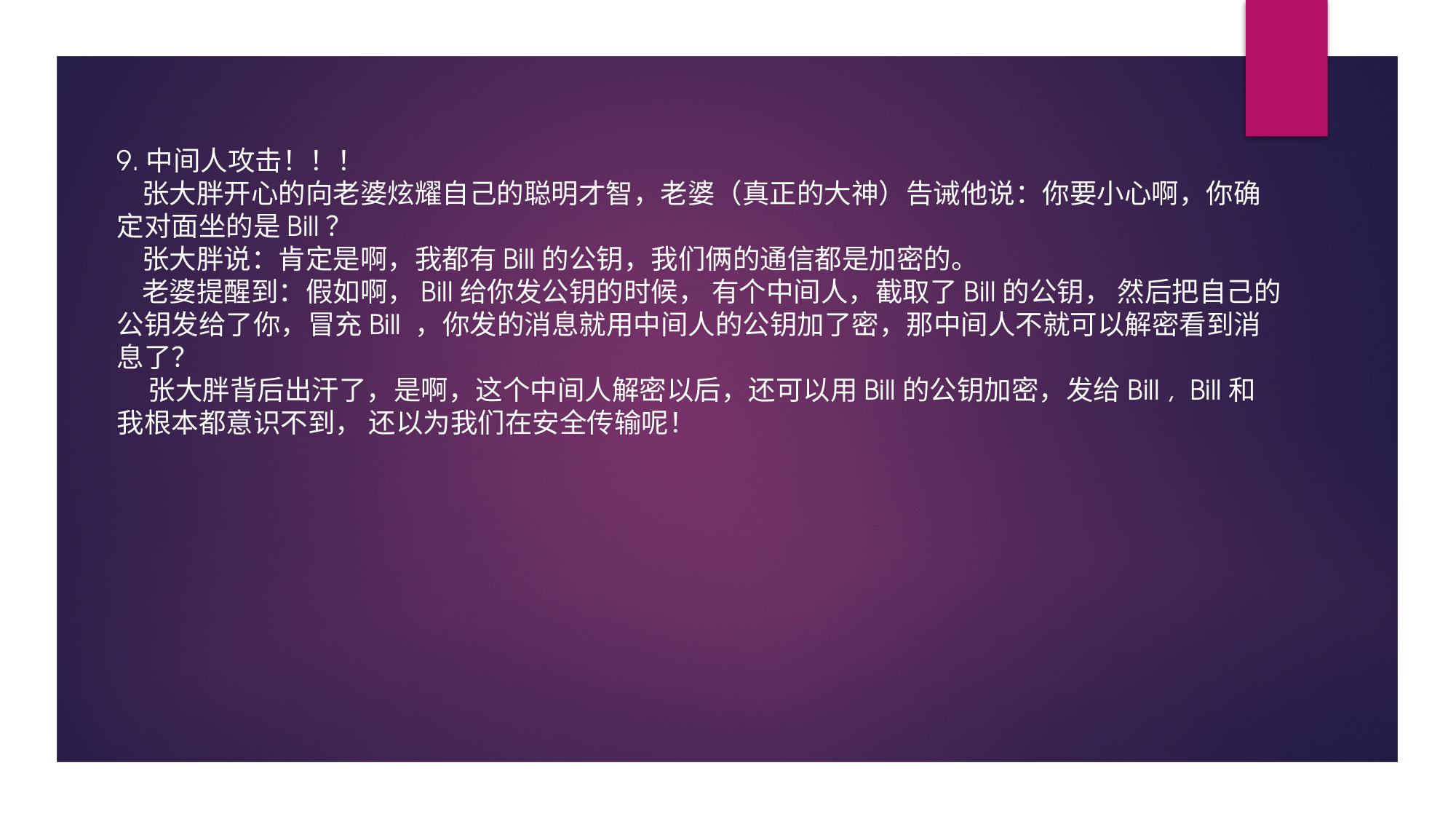

9.中间人攻击！！！
   张大胖开心的向老婆炫耀自己的聪明才智，老婆（真正的大神）告诫他说：你要小心啊，你确定对面坐的是Bill？
   张大胖说：肯定是啊，我都有Bill的公钥，我们俩的通信都是加密的。
   老婆提醒到：假如啊，Bill给你发公钥的时候， 有个中间人，截取了Bill的公钥， 然后把自己的公钥发给了你，冒充Bill ，你发的消息就用中间人的公钥加了密，那中间人不就可以解密看到消息了？
    张大胖背后出汗了，是啊，这个中间人解密以后，还可以用Bill的公钥加密，发给Bill ,  Bill和我根本都意识不到， 还以为我们在安全传输呢！